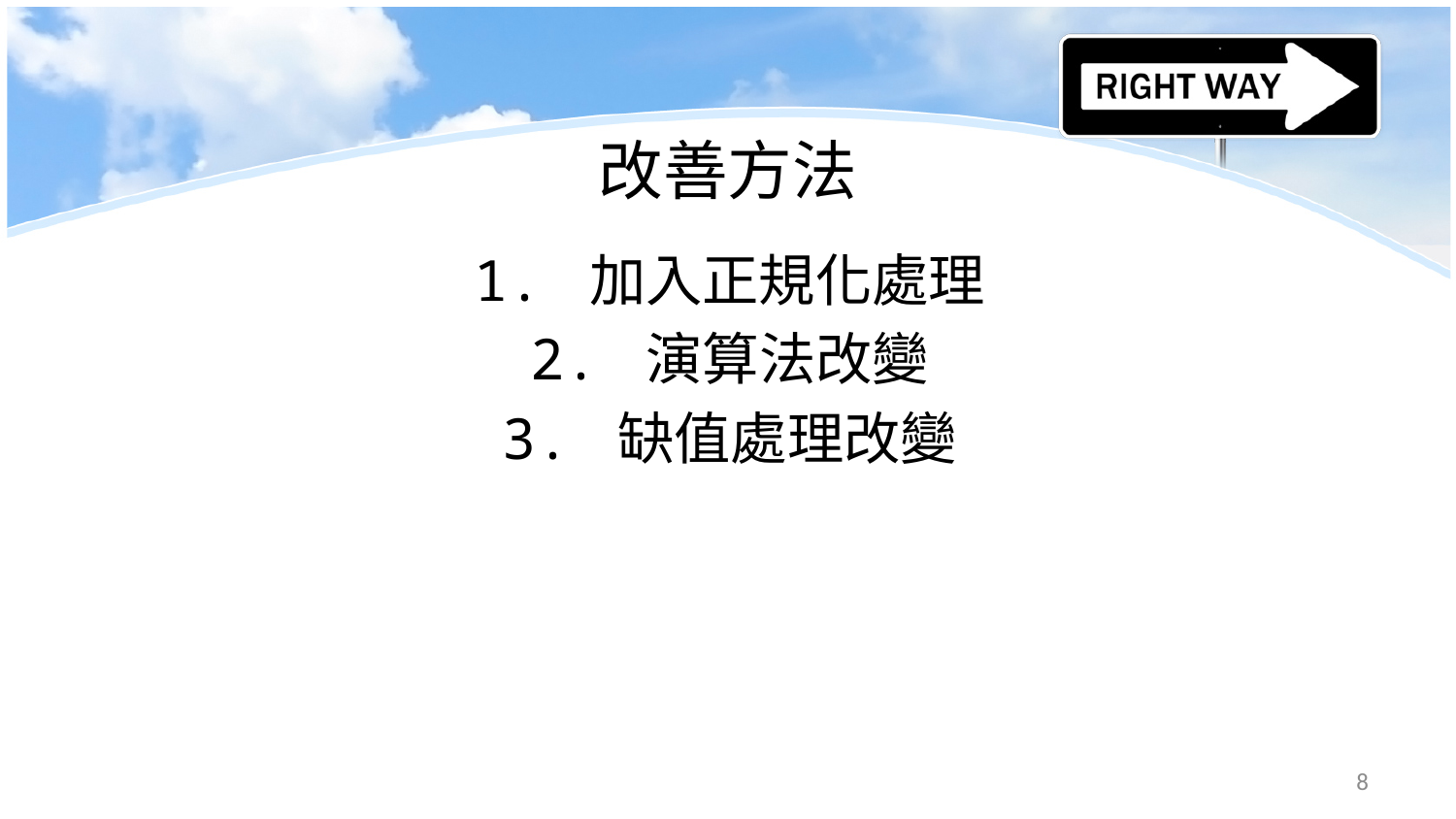

# 改善方法
1. 加入正規化處理
2. 演算法改變
3. 缺值處理改變
8